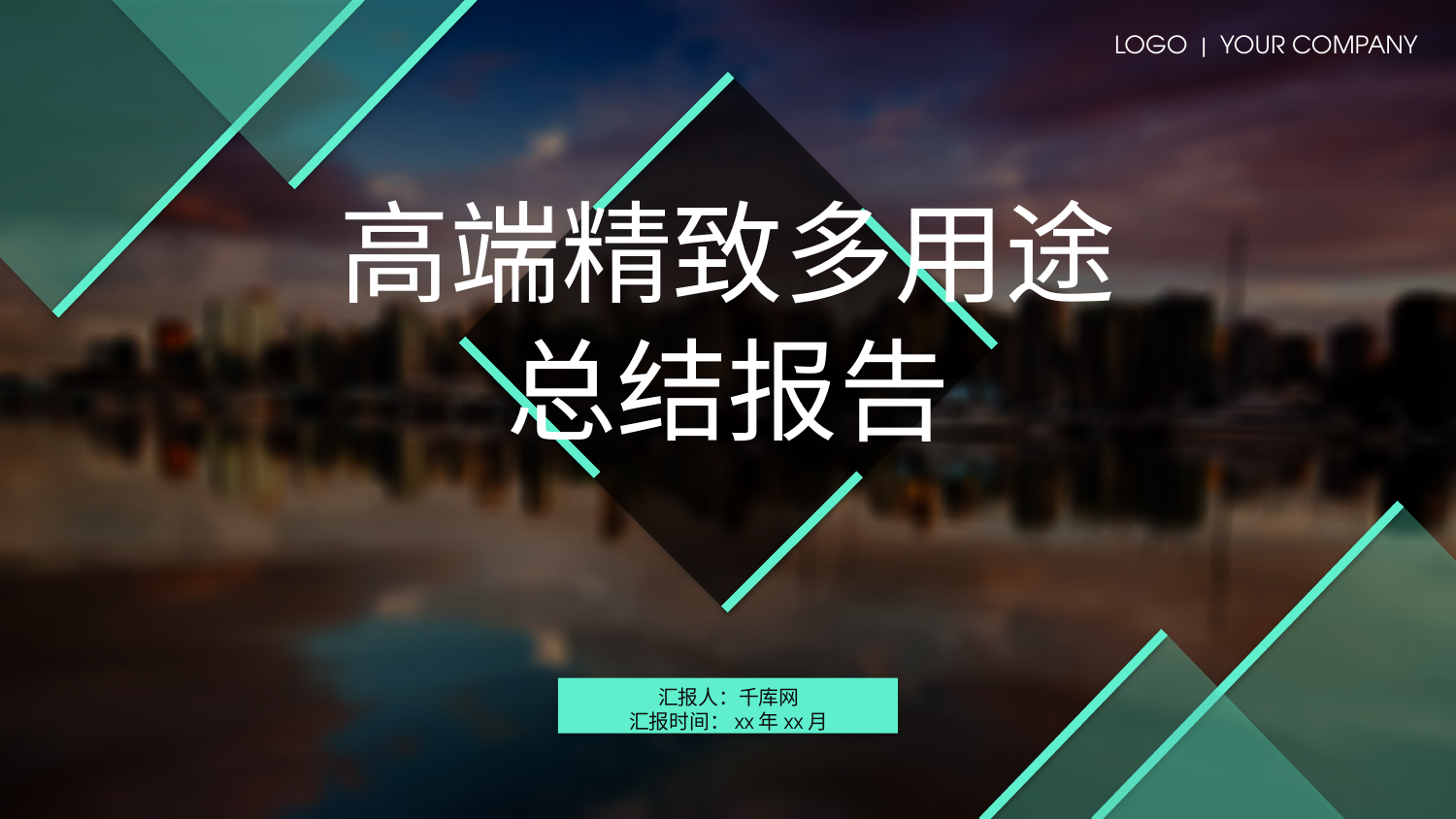

LOGO  |  YOUR COMPANY

高端精致多用途
总结报告

汇报人：千库网
汇报时间：xx年xx月